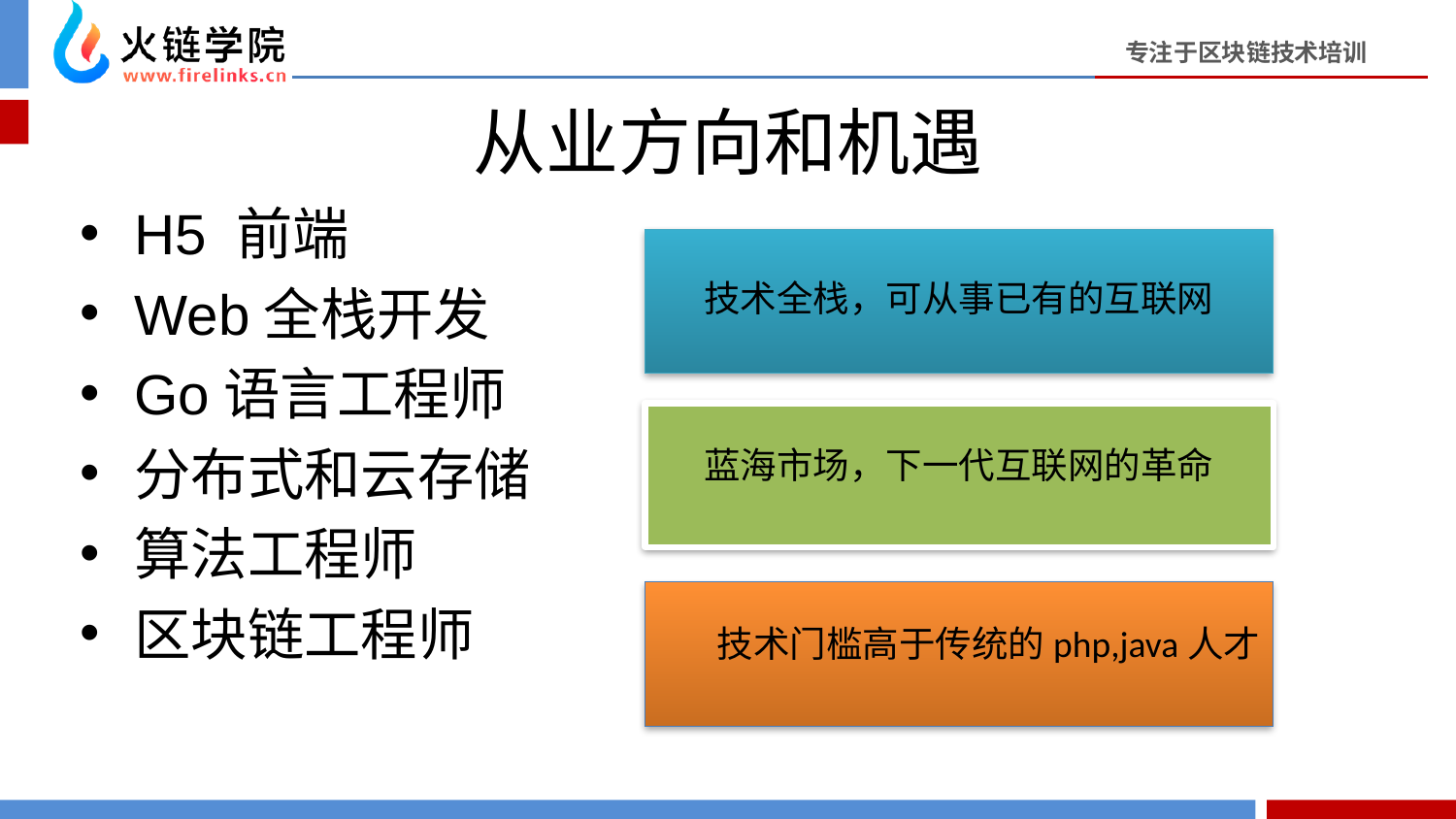

# 从业方向和机遇
H5 前端
Web全栈开发
Go语言工程师
分布式和云存储
算法工程师
区块链工程师

技术全栈，可从事已有的互联网

蓝海市场，下一代互联网的革命

技术门槛高于传统的php,java人才
4